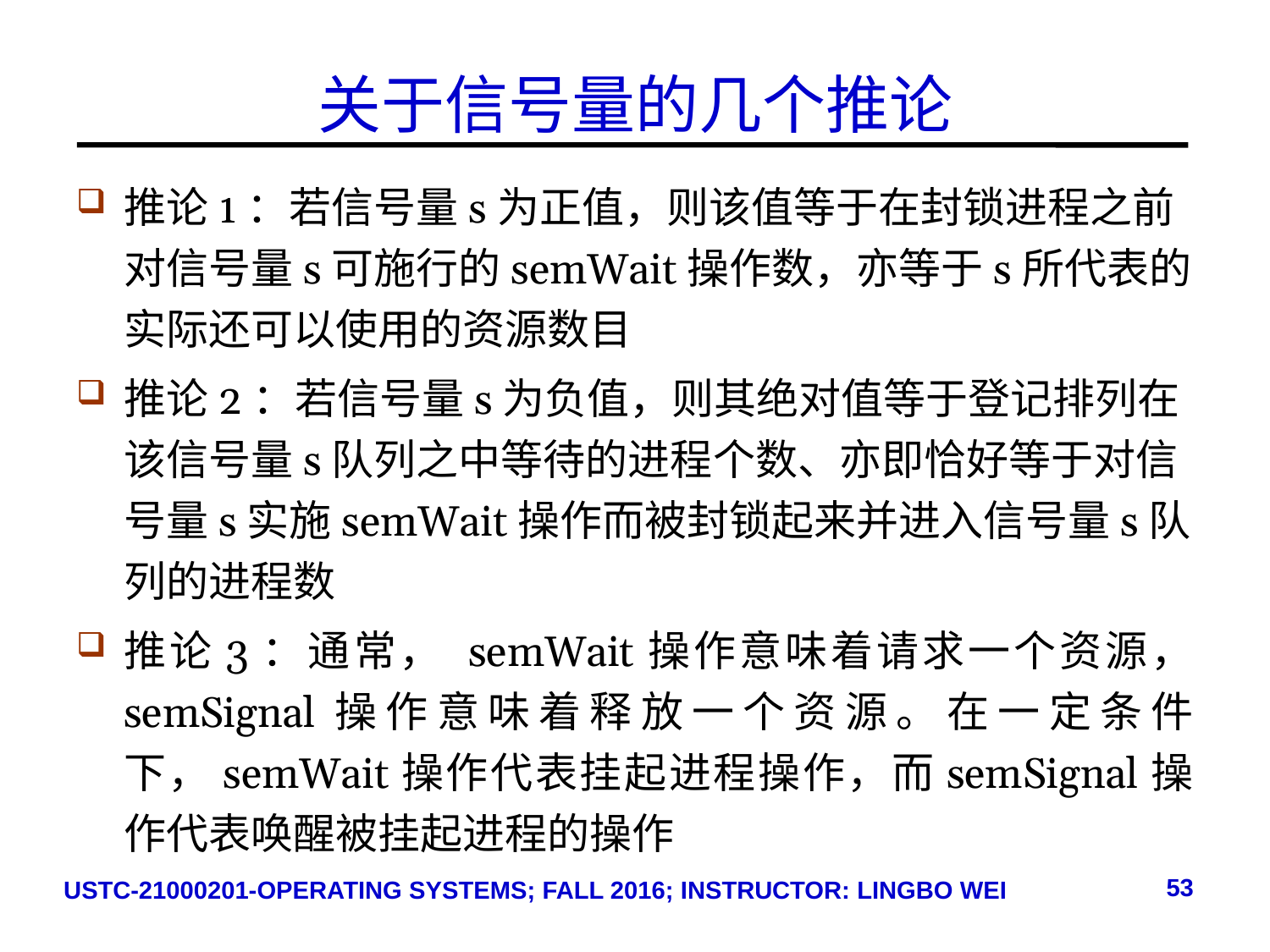

# 关于信号量的几个推论
推论1：若信号量s为正值，则该值等于在封锁进程之前对信号量s可施行的semWait操作数，亦等于s所代表的实际还可以使用的资源数目
推论2：若信号量s为负值，则其绝对值等于登记排列在该信号量s队列之中等待的进程个数、亦即恰好等于对信号量s实施semWait操作而被封锁起来并进入信号量s队列的进程数
推论3：通常， semWait操作意味着请求一个资源， semSignal操作意味着释放一个资源。在一定条件下，semWait操作代表挂起进程操作，而semSignal操作代表唤醒被挂起进程的操作
53
USTC-21000201-OPERATING SYSTEMS; FALL 2016; INSTRUCTOR: LINGBO WEI